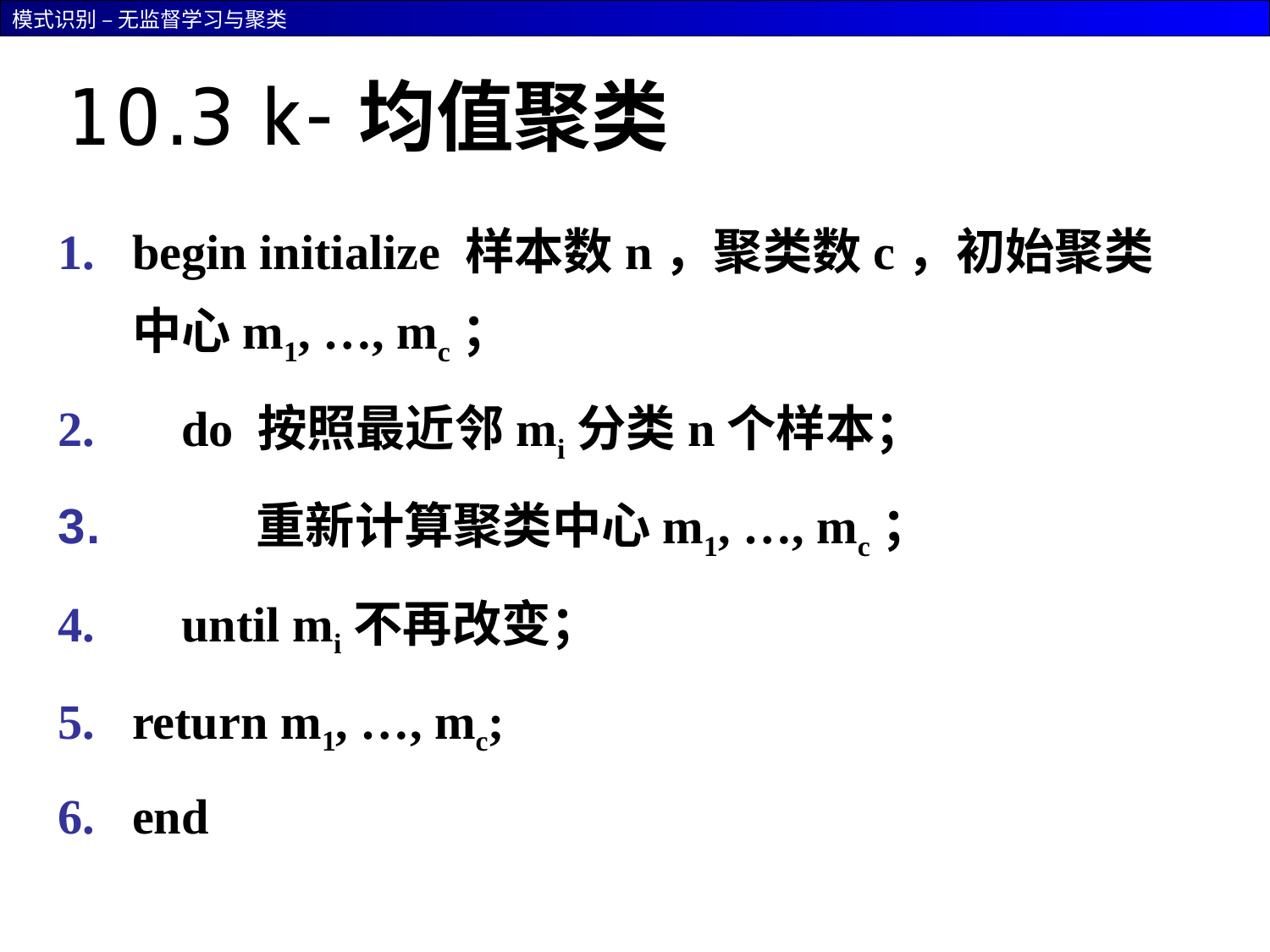

# 10.3 k-均值聚类
begin initialize 样本数n，聚类数c，初始聚类中心m1, …, mc；
    do 按照最近邻mi分类n个样本；
          重新计算聚类中心m1, …, mc；
    until mi不再改变；
return m1, …, mc;
end